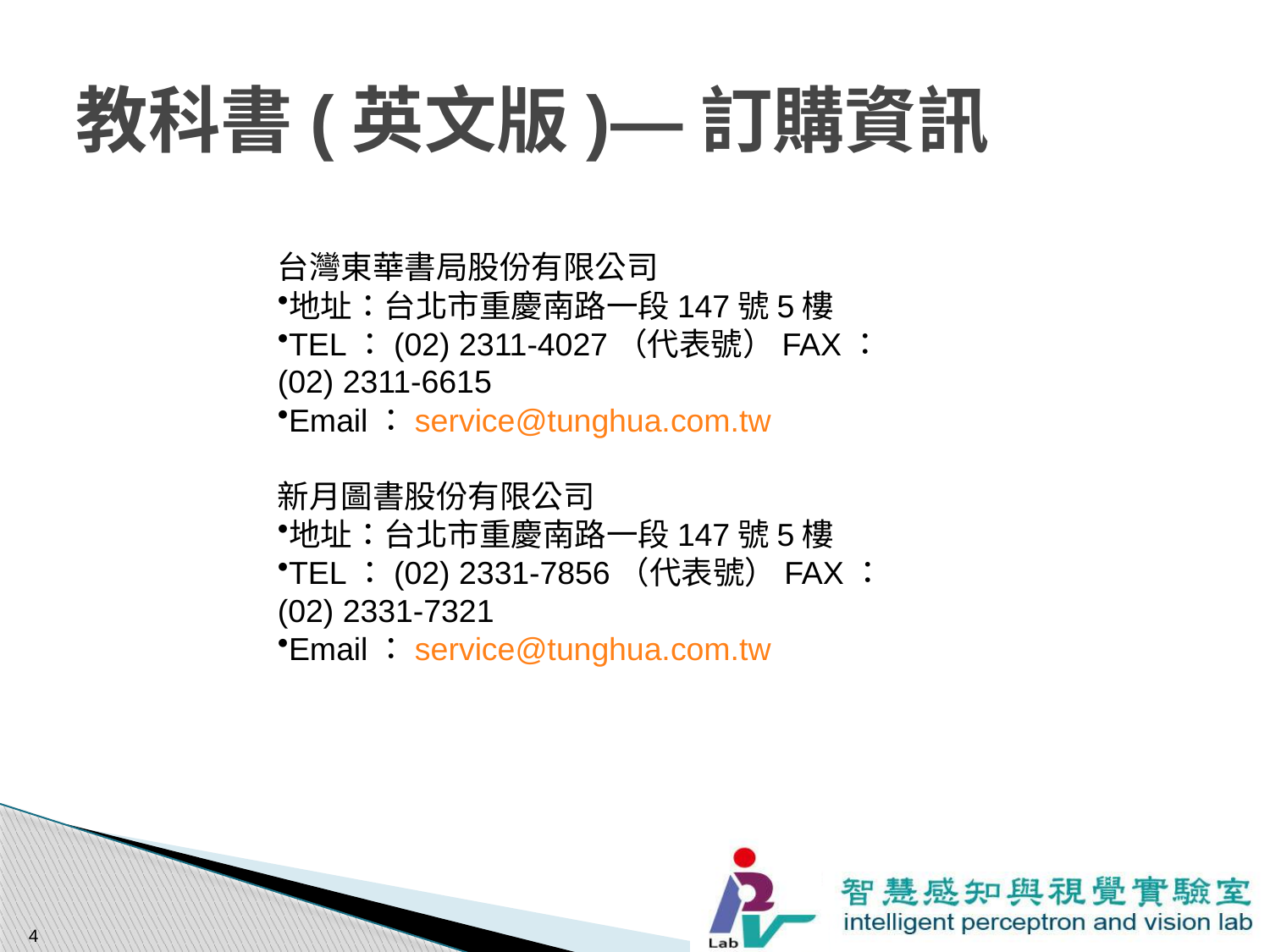

# 教科書(英文版)—訂購資訊
台灣東華書局股份有限公司
地址：台北市重慶南路一段147號5樓
TEL：(02) 2311-4027（代表號）FAX：(02) 2311-6615
Email：service@tunghua.com.tw

新月圖書股份有限公司
地址：台北市重慶南路一段147號5樓
TEL：(02) 2331-7856（代表號）FAX：(02) 2331-7321
Email：service@tunghua.com.tw

4